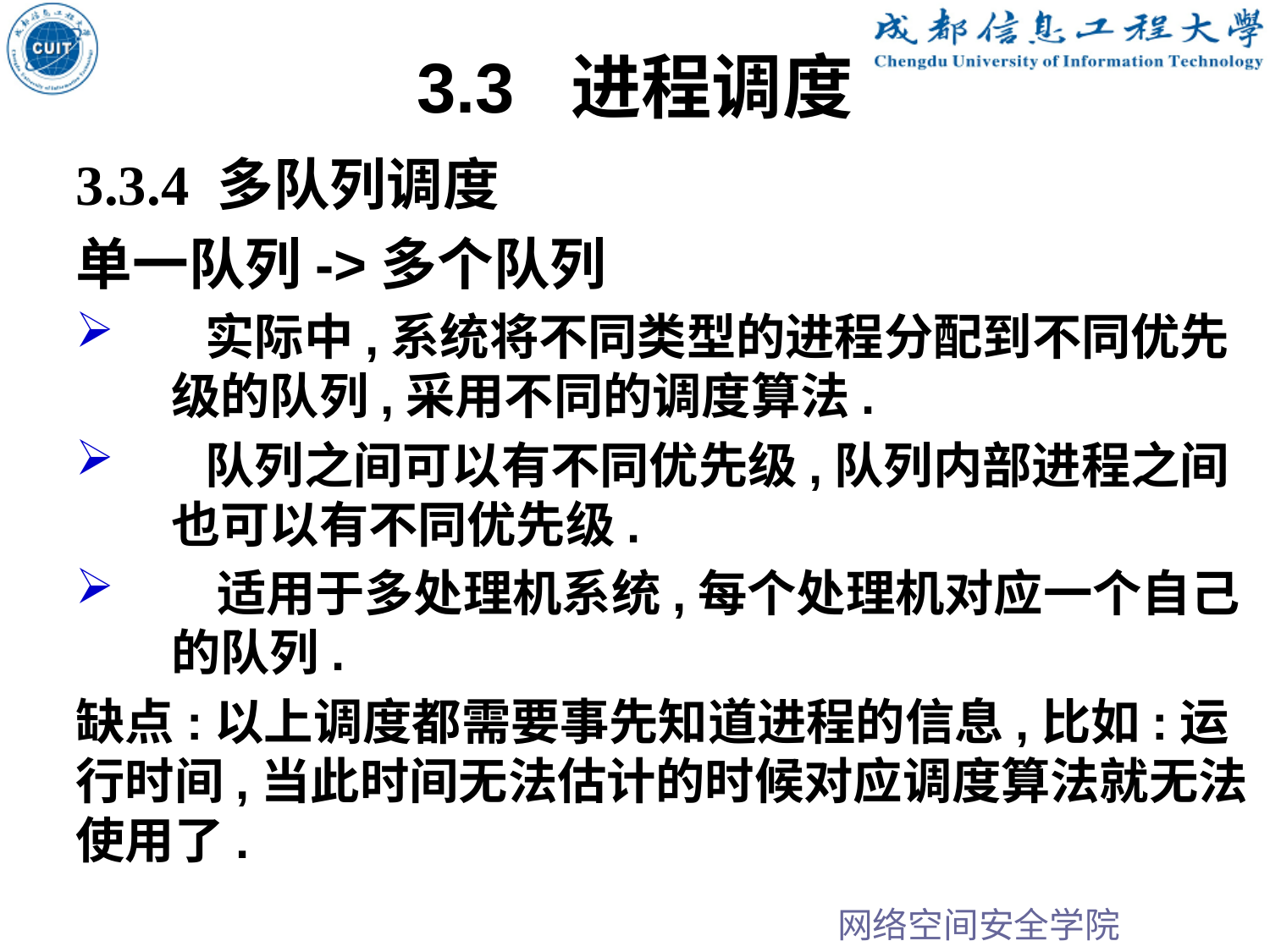

3.3  进程调度
3.3.4 多队列调度
单一队列->多个队列
  实际中,系统将不同类型的进程分配到不同优先级的队列,采用不同的调度算法.
  队列之间可以有不同优先级,队列内部进程之间也可以有不同优先级.
   适用于多处理机系统,每个处理机对应一个自己的队列.
缺点:以上调度都需要事先知道进程的信息,比如:运行时间,当此时间无法估计的时候对应调度算法就无法使用了.